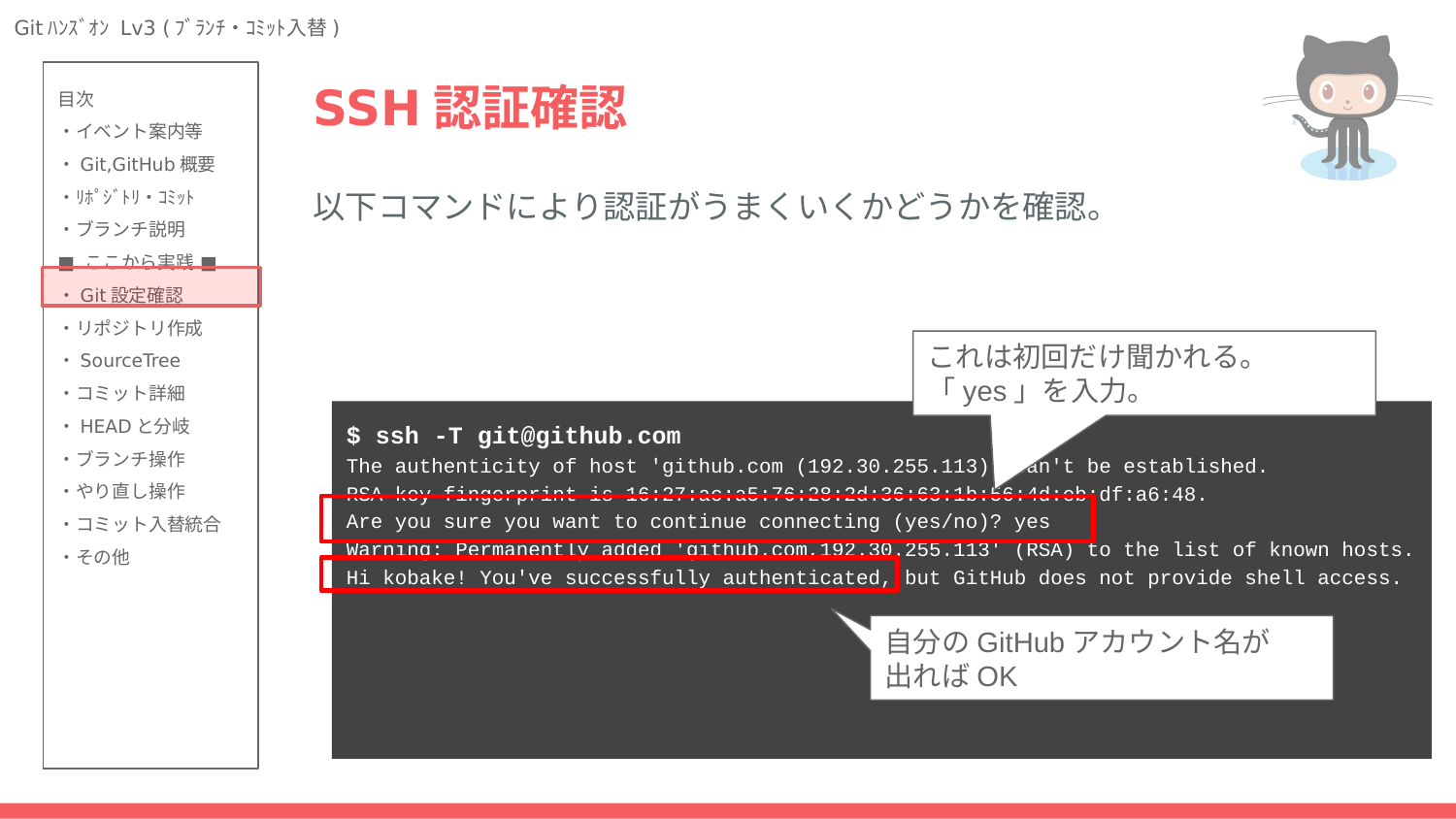

# SSH認証確認
以下コマンドにより認証がうまくいくかどうかを確認。

これは初回だけ聞かれる。
「yes」を入力。
$ ssh -T git@github.com
The authenticity of host 'github.com (192.30.255.113)' can't be established.
RSA key fingerprint is 16:27:ac:a5:76:28:2d:36:63:1b:56:4d:eb:df:a6:48.
Are you sure you want to continue connecting (yes/no)? yes
Warning: Permanently added 'github.com,192.30.255.113' (RSA) to the list of known hosts.
Hi kobake! You've successfully authenticated, but GitHub does not provide shell access.

自分のGitHubアカウント名が
出ればOK